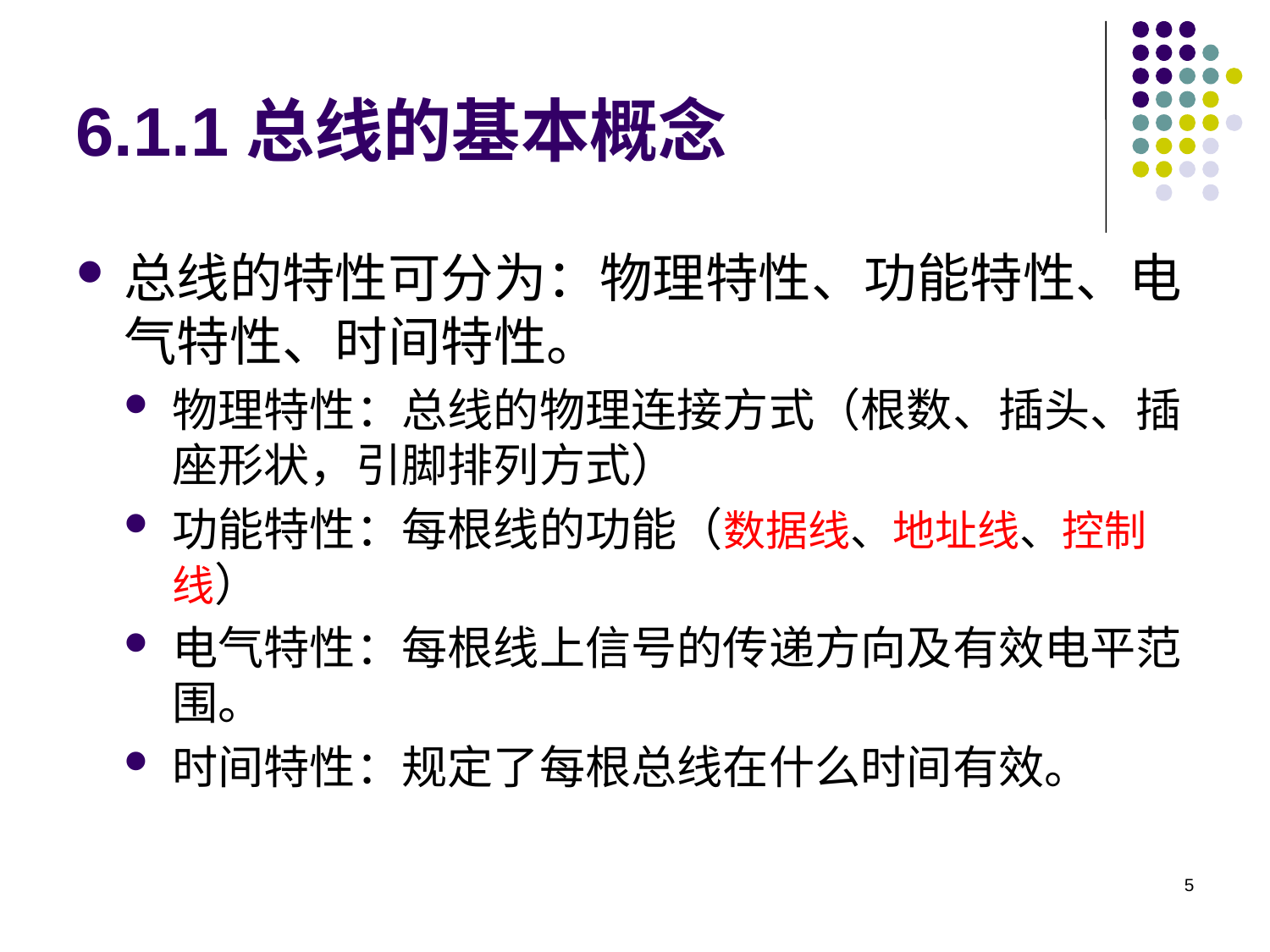

总线的特性可分为：物理特性、功能特性、电气特性、时间特性。
物理特性：总线的物理连接方式（根数、插头、插座形状，引脚排列方式）
功能特性：每根线的功能（数据线、地址线、控制线）
电气特性：每根线上信号的传递方向及有效电平范围。
时间特性：规定了每根总线在什么时间有效。
6.1.1总线的基本概念
5